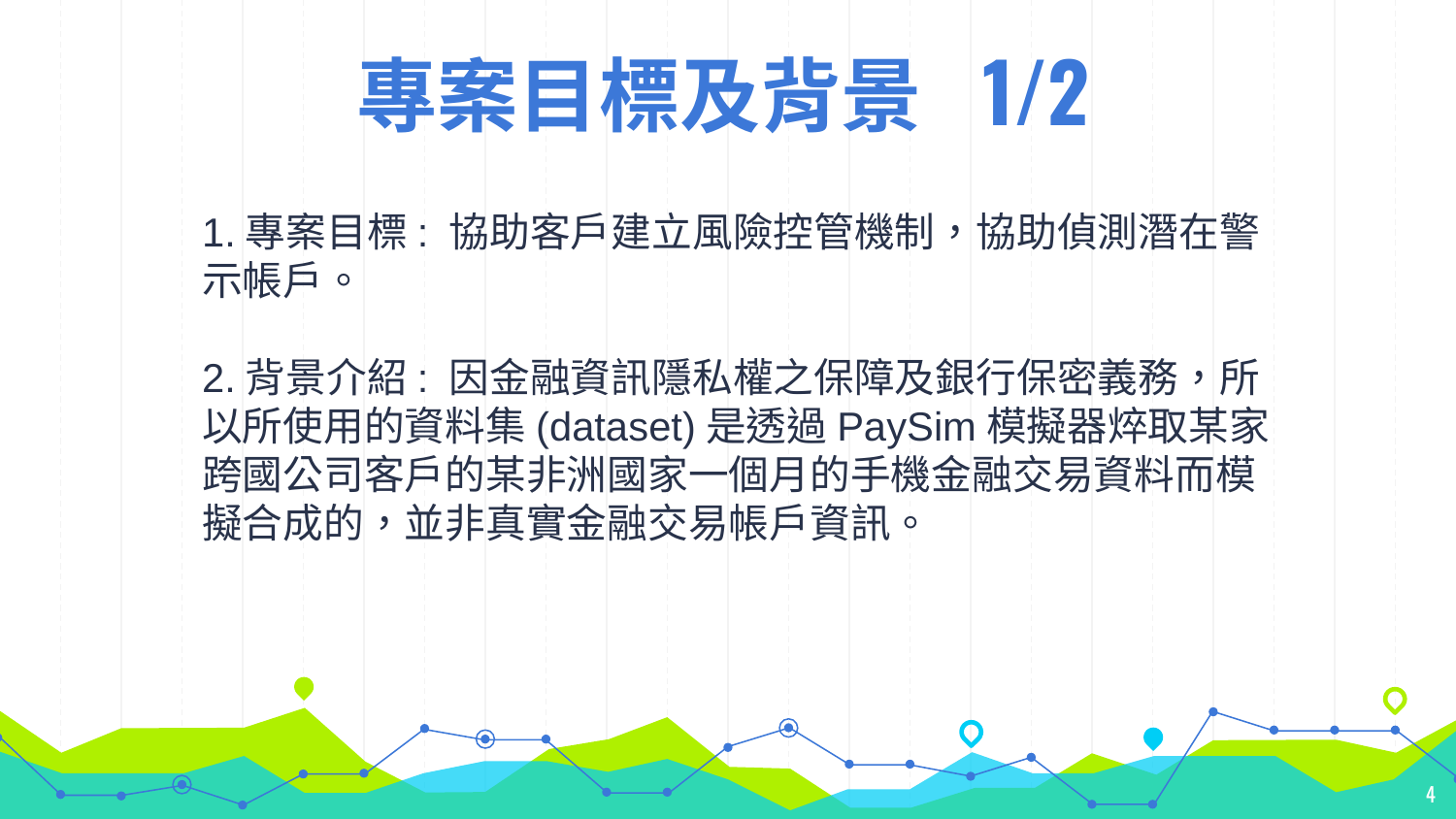

# 專案目標及背景  1/2
1.專案目標: 協助客戶建立風險控管機制，協助偵測潛在警示帳戶。

2.背景介紹: 因金融資訊隱私權之保障及銀行保密義務，所以所使用的資料集(dataset)是透過PaySim模擬器焠取某家跨國公司客戶的某非洲國家一個月的手機金融交易資料而模擬合成的，並非真實金融交易帳戶資訊。

4